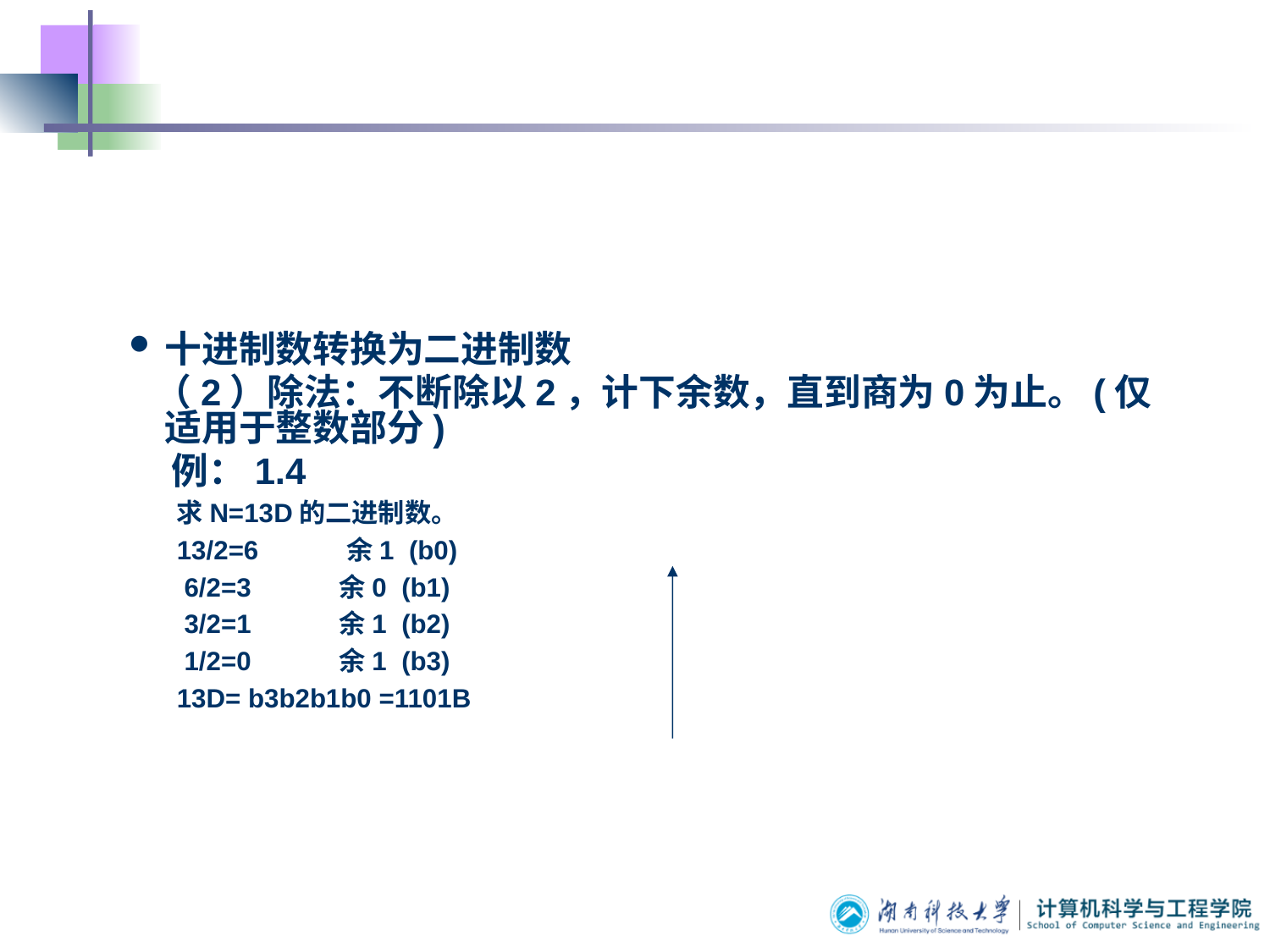

#
十进制数转换为二进制数
  （2）除法：不断除以2，计下余数，直到商为0为止。(仅适用于整数部分)
    例：1.4
求N=13D的二进制数。
13/2=6           余1  (b0)
 6/2=3           余0  (b1)
 3/2=1           余1  (b2)
 1/2=0           余1  (b3)
13D= b3b2b1b0 =1101B